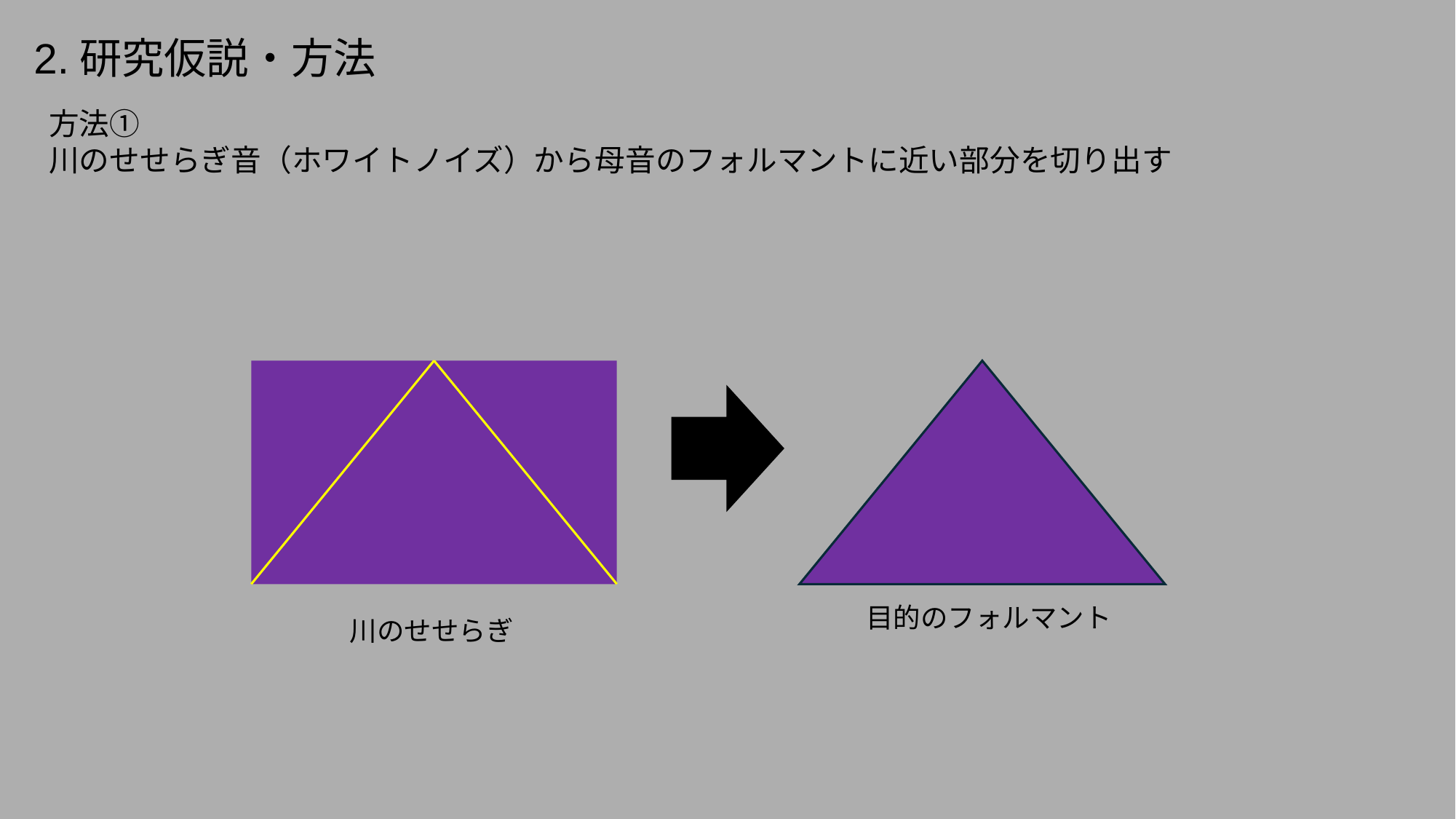

2.研究仮説・方法
方法①
川のせせらぎ音（ホワイトノイズ）から母音のフォルマントに近い部分を切り出す

目的のフォルマント
川のせせらぎ